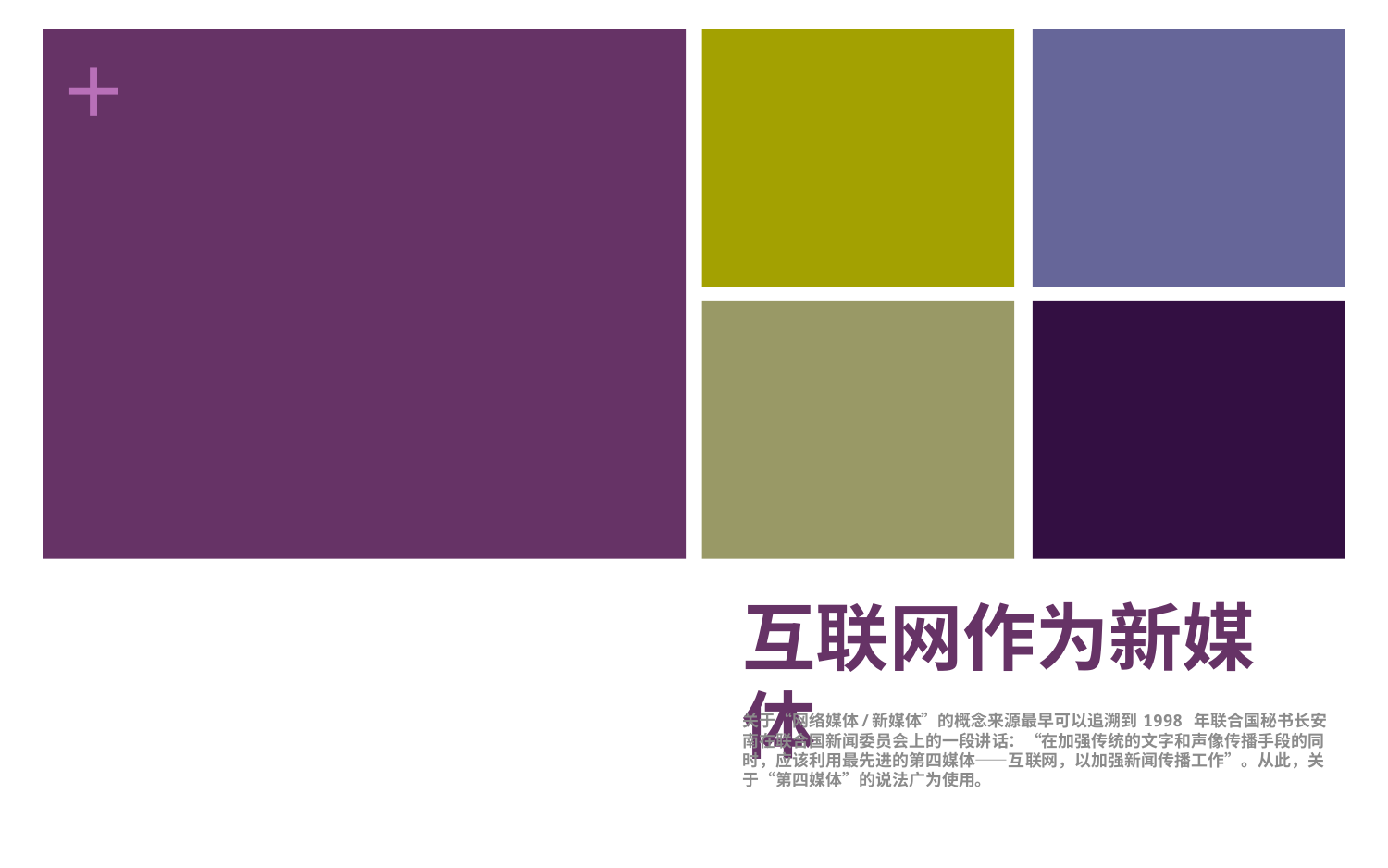

# 互联网作为新媒体
关于“网络媒体/新媒体”的概念来源最早可以追溯到 1998 年联合国秘书长安南在联合国新闻委员会上的一段讲话：“在加强传统的文字和声像传播手段的同时，应该利用最先进的第四媒体——互联网，以加强新闻传播工作”。从此，关于“第四媒体”的说法广为使用。